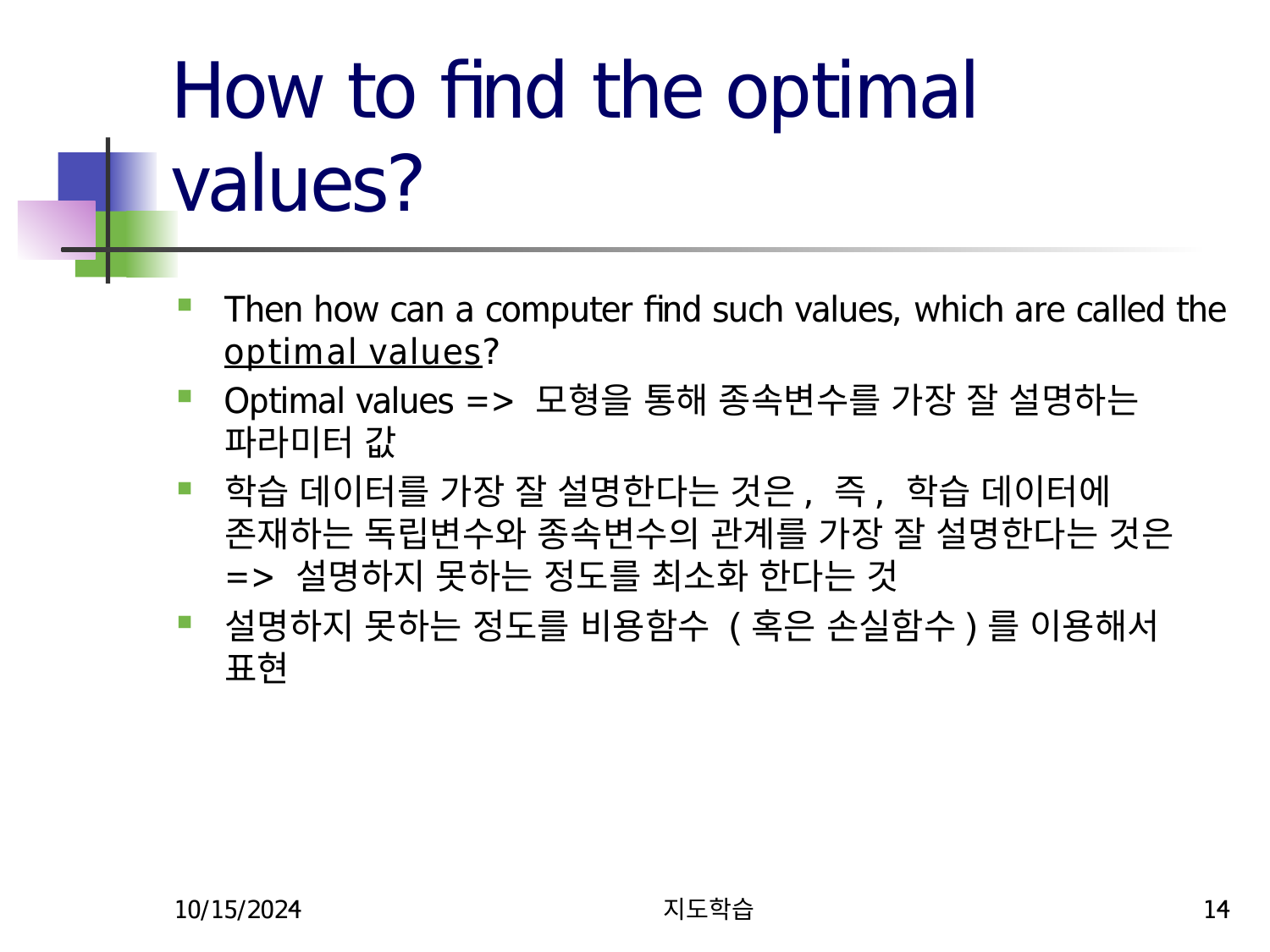

# How to find the optimal values?
Then how can a computer find such values, which are called the optimal values?
Optimal values => 모형을 통해 종속변수를 가장 잘 설명하는 파라미터 값
학습 데이터를 가장 잘 설명한다는 것은, 즉, 학습 데이터에 존재하는 독립변수와 종속변수의 관계를 가장 잘 설명한다는 것은 => 설명하지 못하는 정도를 최소화 한다는 것
설명하지 못하는 정도를 비용함수 (혹은 손실함수)를 이용해서 표현

10/15/2024
지도학습
14